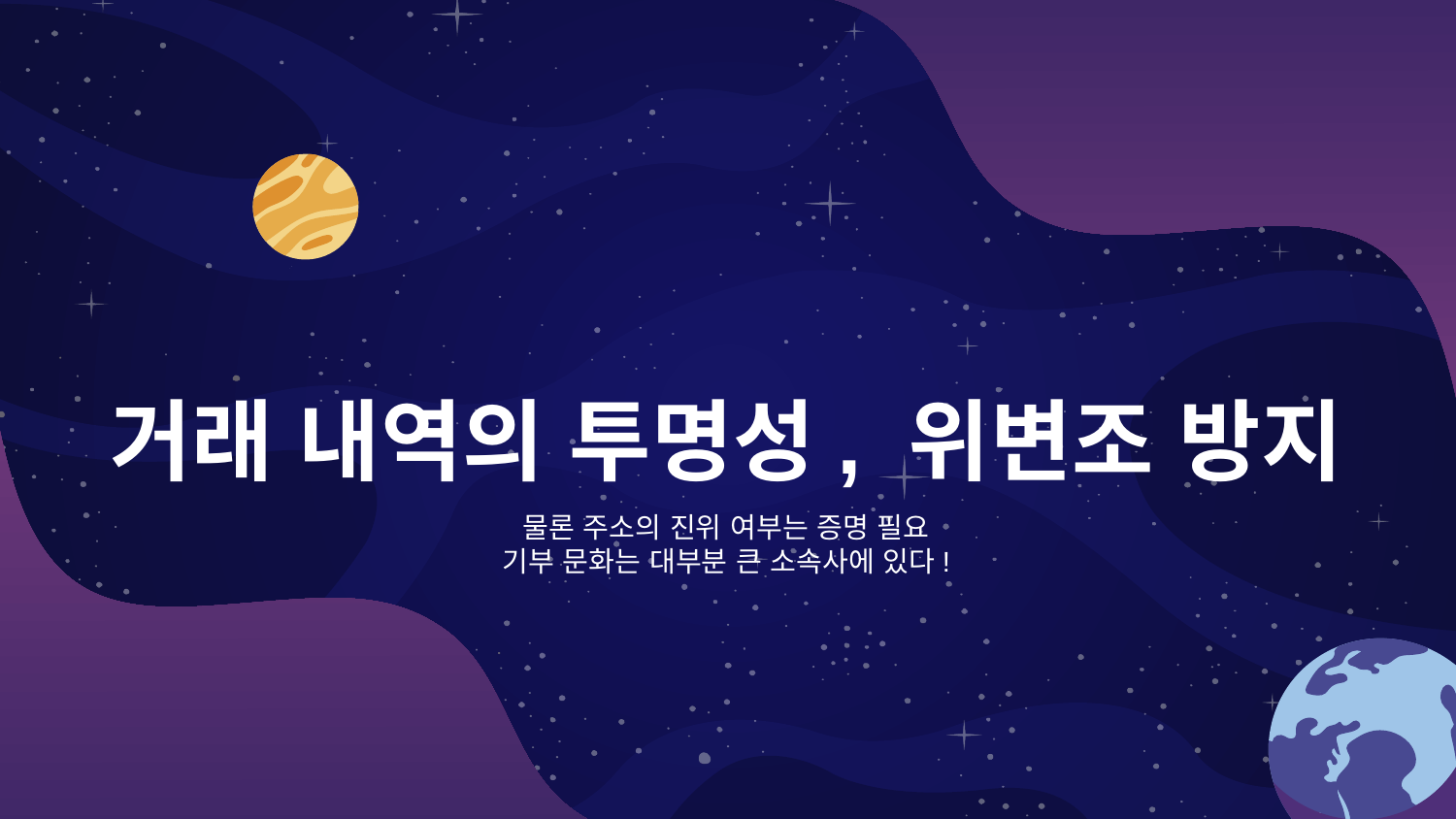

# 거래 내역의 투명성, 위변조 방지
물론 주소의 진위 여부는 증명 필요
기부 문화는 대부분 큰 소속사에 있다!